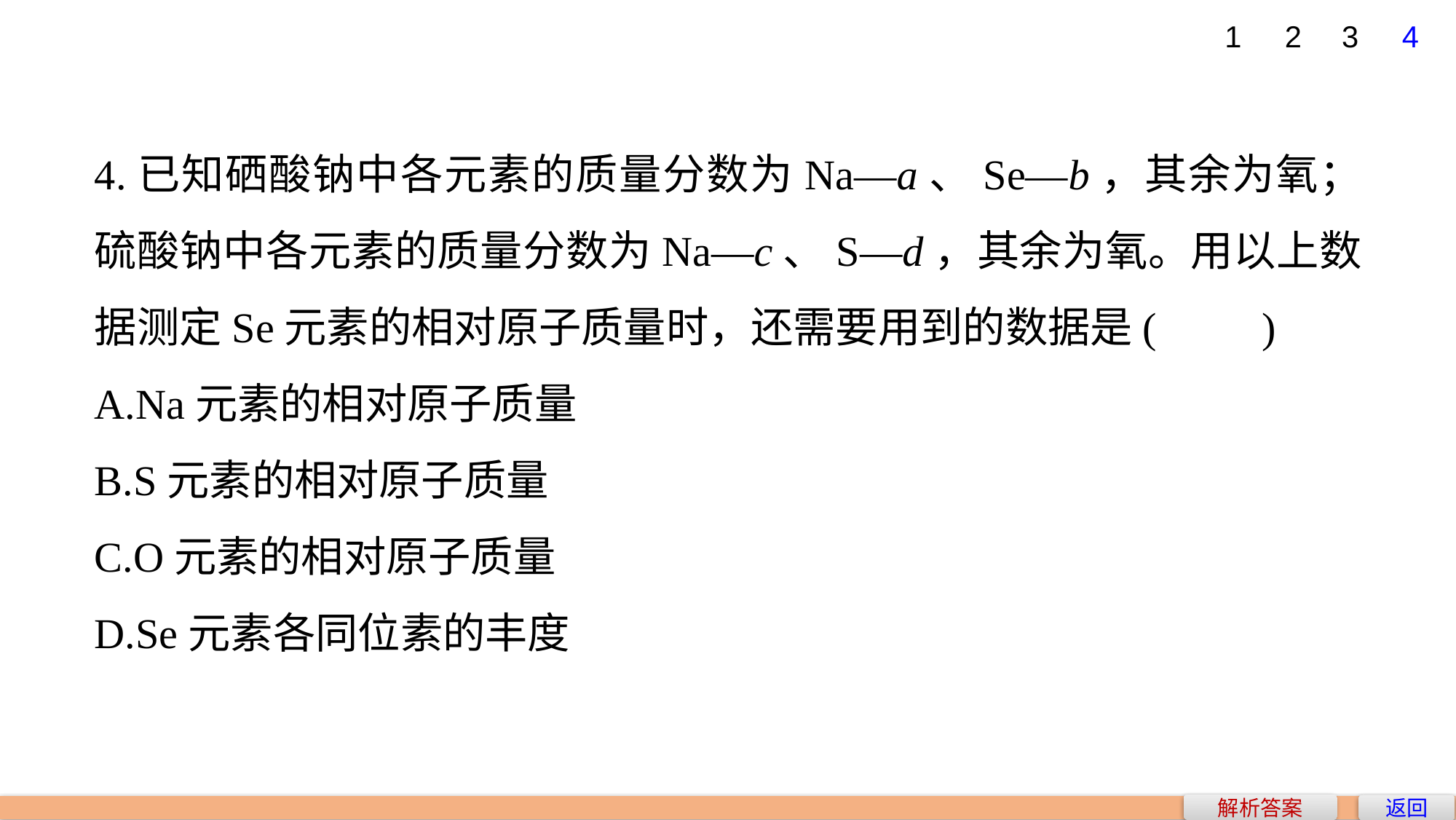

1
2
3
4
4.已知硒酸钠中各元素的质量分数为Na—a、Se—b，其余为氧；硫酸钠中各元素的质量分数为Na—c、S—d，其余为氧。用以上数据测定Se元素的相对原子质量时，还需要用到的数据是(　　)
A.Na元素的相对原子质量
B.S元素的相对原子质量
C.O元素的相对原子质量
D.Se元素各同位素的丰度
解析答案
返回